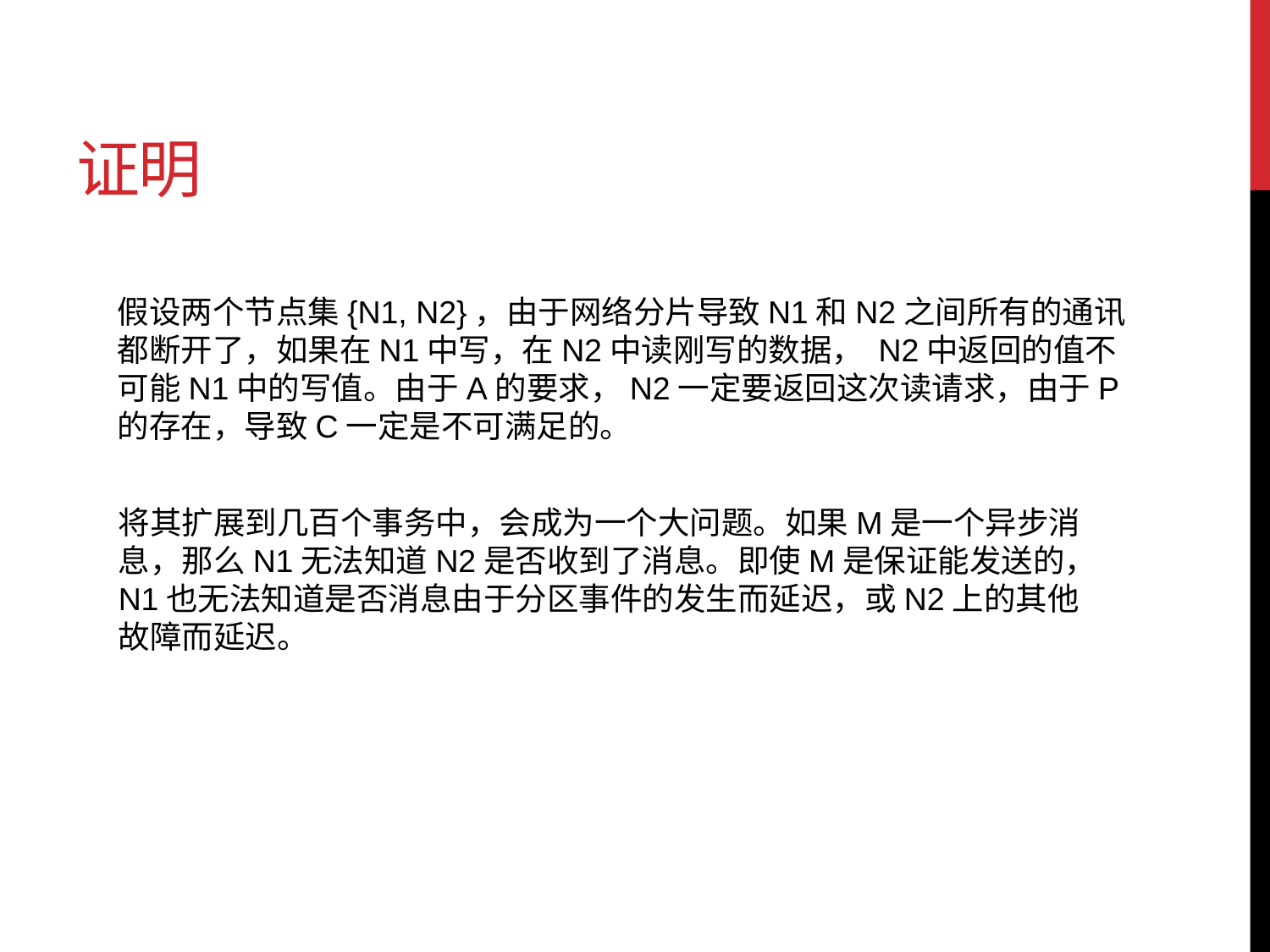

# 证明
假设两个节点集{N1, N2}，由于网络分片导致N1和N2之间所有的通讯都断开了，如果在N1中写，在N2中读刚写的数据， N2中返回的值不可能N1中的写值。由于A的要求，N2一定要返回这次读请求，由于P的存在，导致C一定是不可满足的。
将其扩展到几百个事务中，会成为一个大问题。如果M是一个异步消息，那么N1无法知道N2是否收到了消息。即使M是保证能发送的，N1也无法知道是否消息由于分区事件的发生而延迟，或N2上的其他故障而延迟。